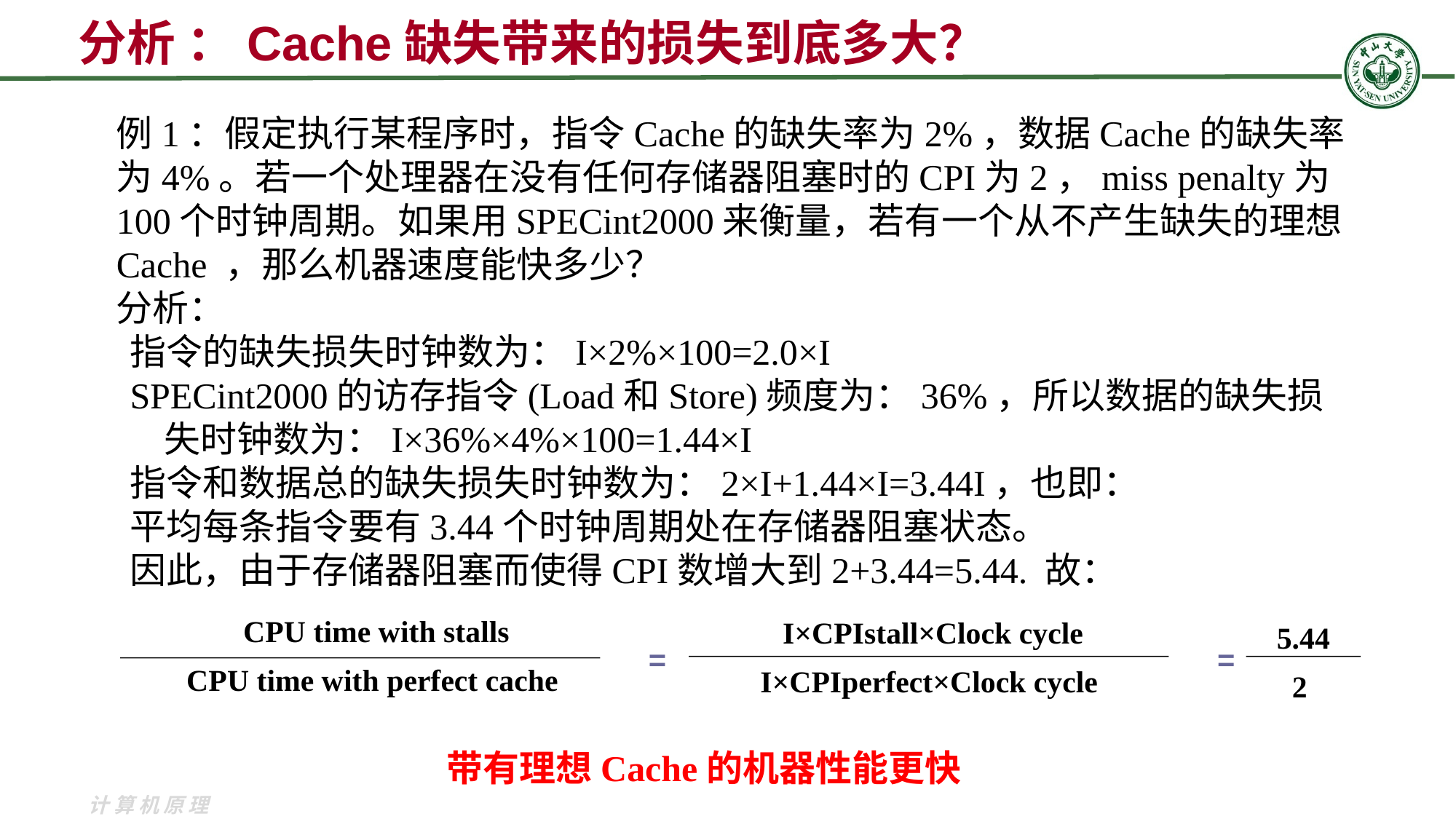

# 分析 ：Cache缺失带来的损失到底多大？
	例1：假定执行某程序时，指令Cache的缺失率为2%，数据Cache的缺失率为4%。若一个处理器在没有任何存储器阻塞时的CPI为2，miss penalty为100个时钟周期。如果用SPECint2000来衡量，若有一个从不产生缺失的理想Cache ，那么机器速度能快多少？
	分析：
指令的缺失损失时钟数为：I×2%×100=2.0×I
SPECint2000的访存指令(Load和Store)频度为：36%，所以数据的缺失损失时钟数为：I×36%×4%×100=1.44×I
指令和数据总的缺失损失时钟数为：2×I+1.44×I=3.44I，也即：
平均每条指令要有3.44个时钟周期处在存储器阻塞状态。
因此，由于存储器阻塞而使得CPI数增大到2+3.44=5.44. 故：

CPU time with stalls
CPU time with perfect cache
I×CPIstall×Clock cycle
I×CPIperfect×Clock cycle
5.44
2
=
=

带有理想Cache的机器性能更快